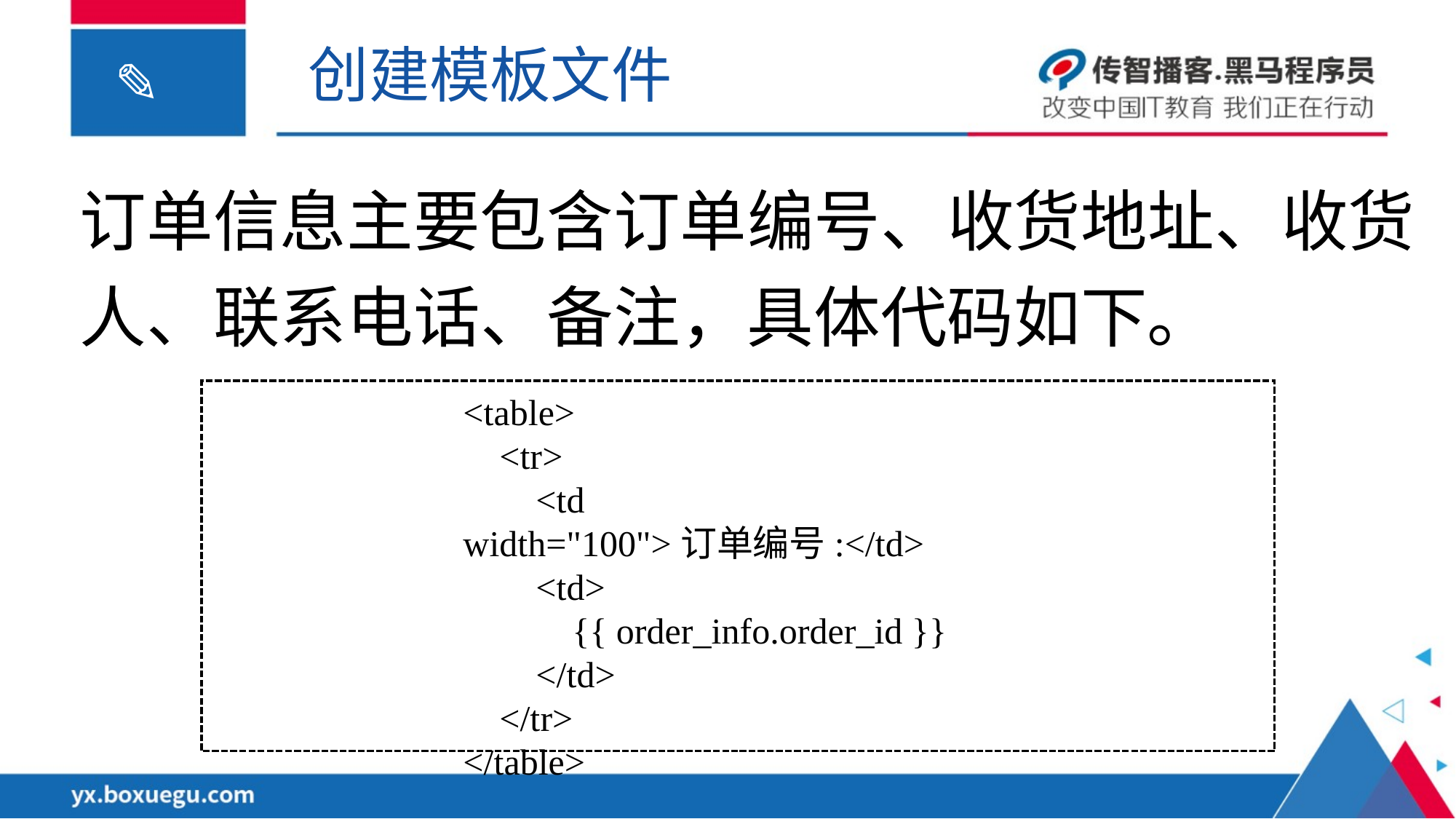

创建模板文件
订单信息主要包含订单编号、收货地址、收货人、联系电话、备注，具体代码如下。

<table>
    <tr>
        <td width="100">订单编号:</td>
        <td>
            {{ order_info.order_id }}
        </td>
    </tr>
</table>